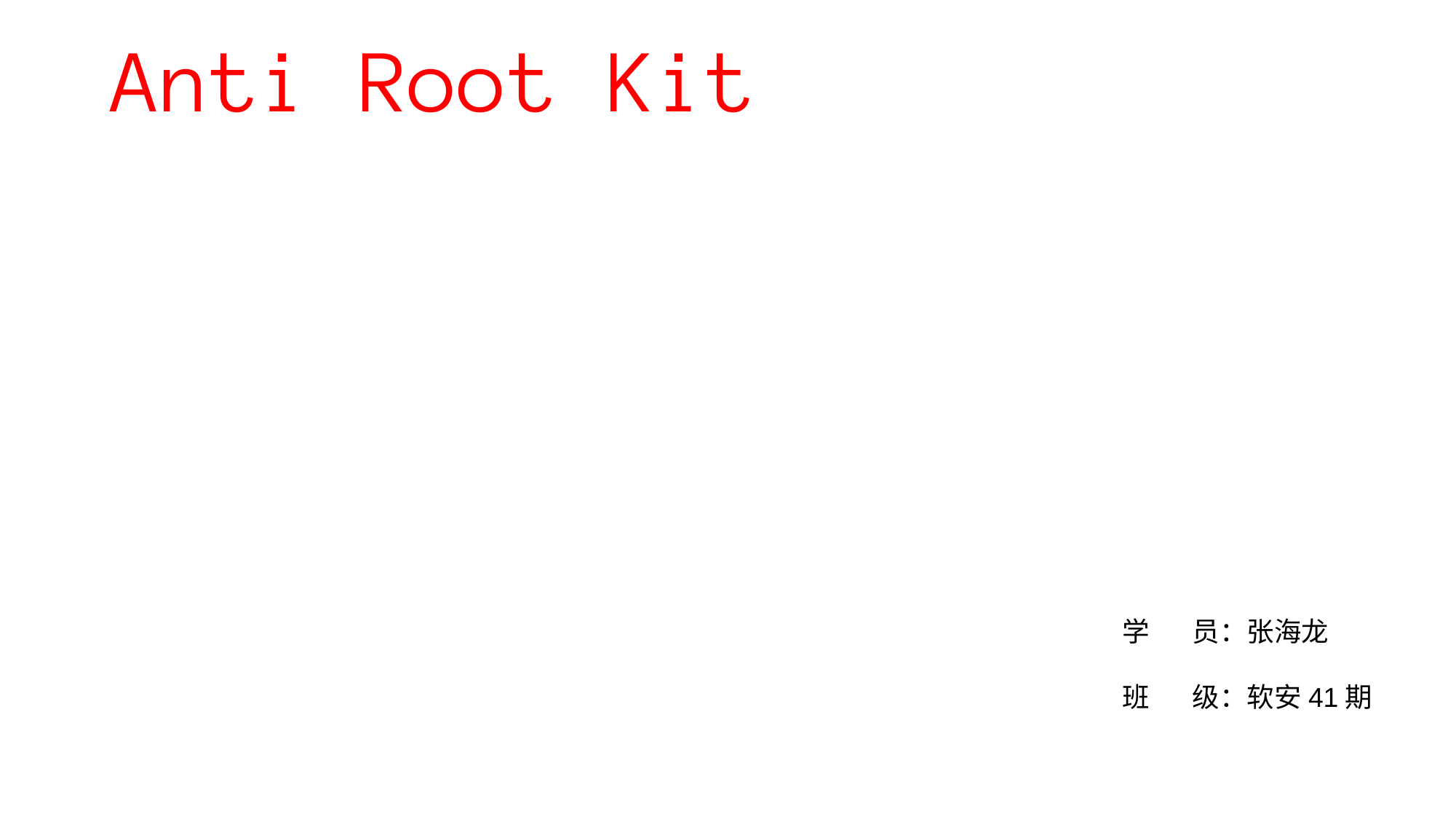

# Anti Root Kit
学       员：张海龙

班       级：软安41期